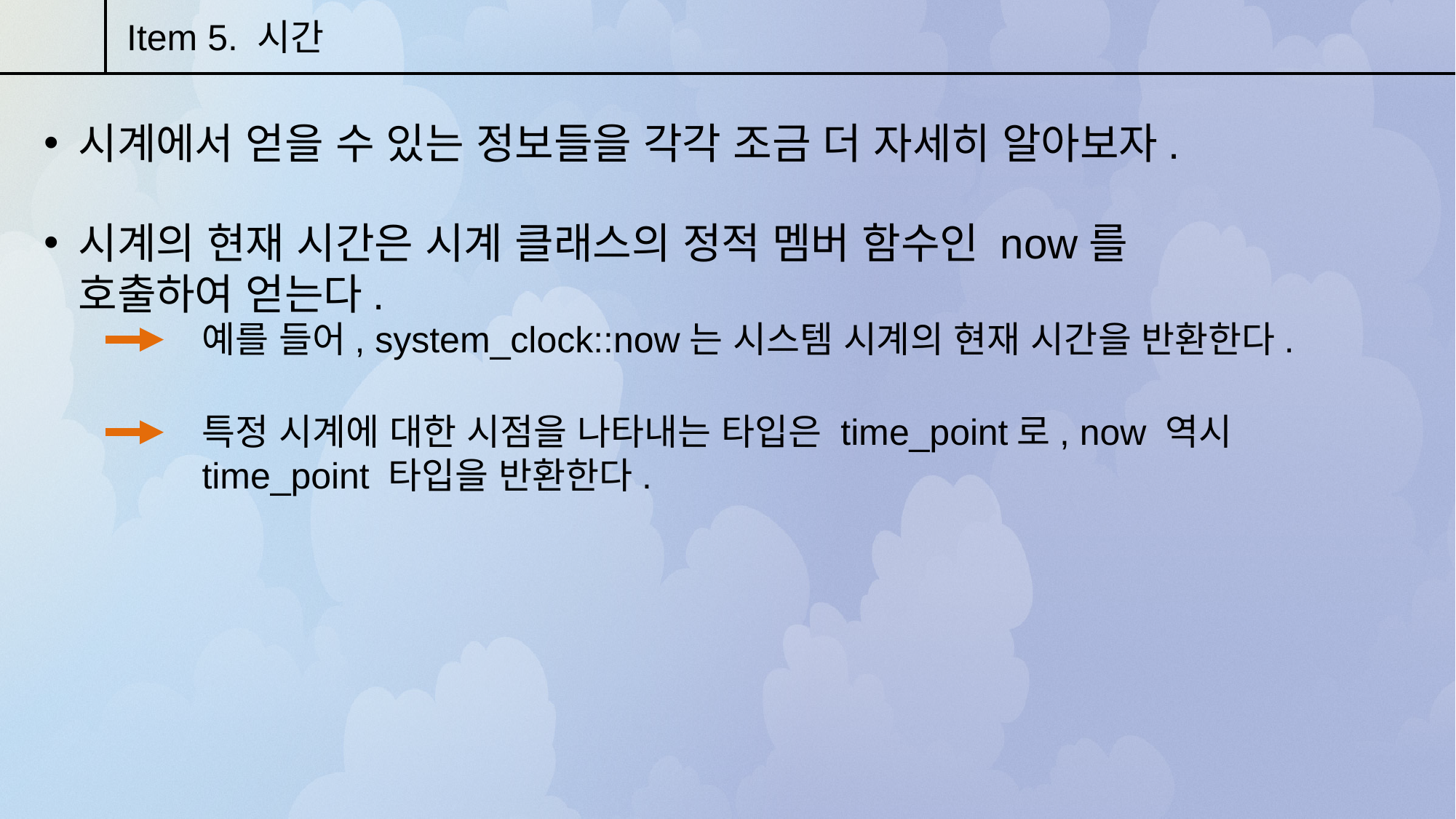

Item 5. 시간
시계에서 얻을 수 있는 정보들을 각각 조금 더 자세히 알아보자.
시계의 현재 시간은 시계 클래스의 정적 멤버 함수인 now를 호출하여 얻는다.
예를 들어, system_clock::now는 시스템 시계의 현재 시간을 반환한다.
특정 시계에 대한 시점을 나타내는 타입은 time_point로, now 역시 time_point 타입을 반환한다.